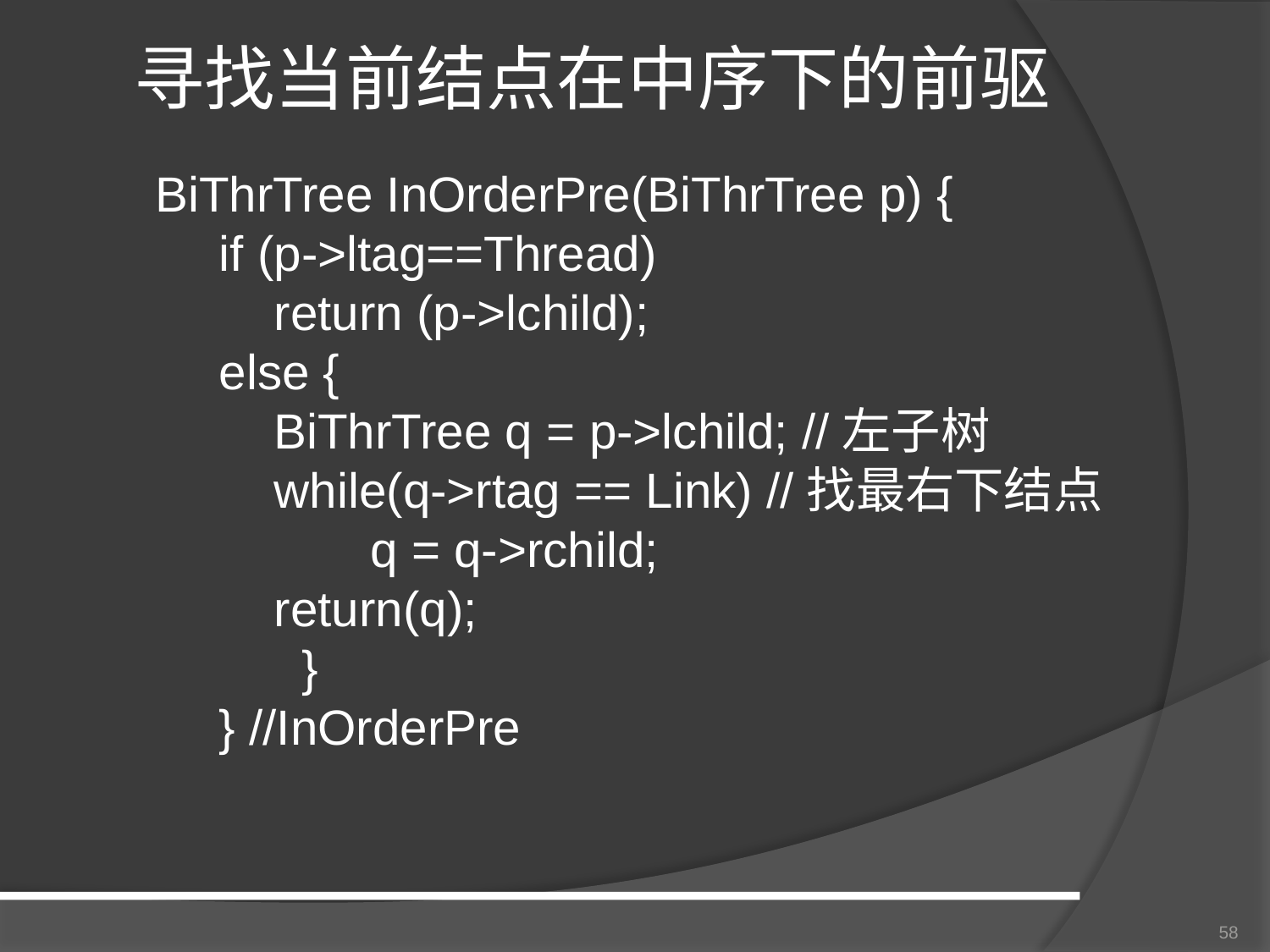

# 寻找当前结点在中序下的前驱
BiThrTree InOrderPre(BiThrTree p) {
if (p->ltag==Thread)
    return (p->lchild);
else {
    BiThrTree q = p->lchild; //左子树
    while(q->rtag == Link) //找最右下结点
           q = q->rchild;
    return(q);
      }
} //InOrderPre
58